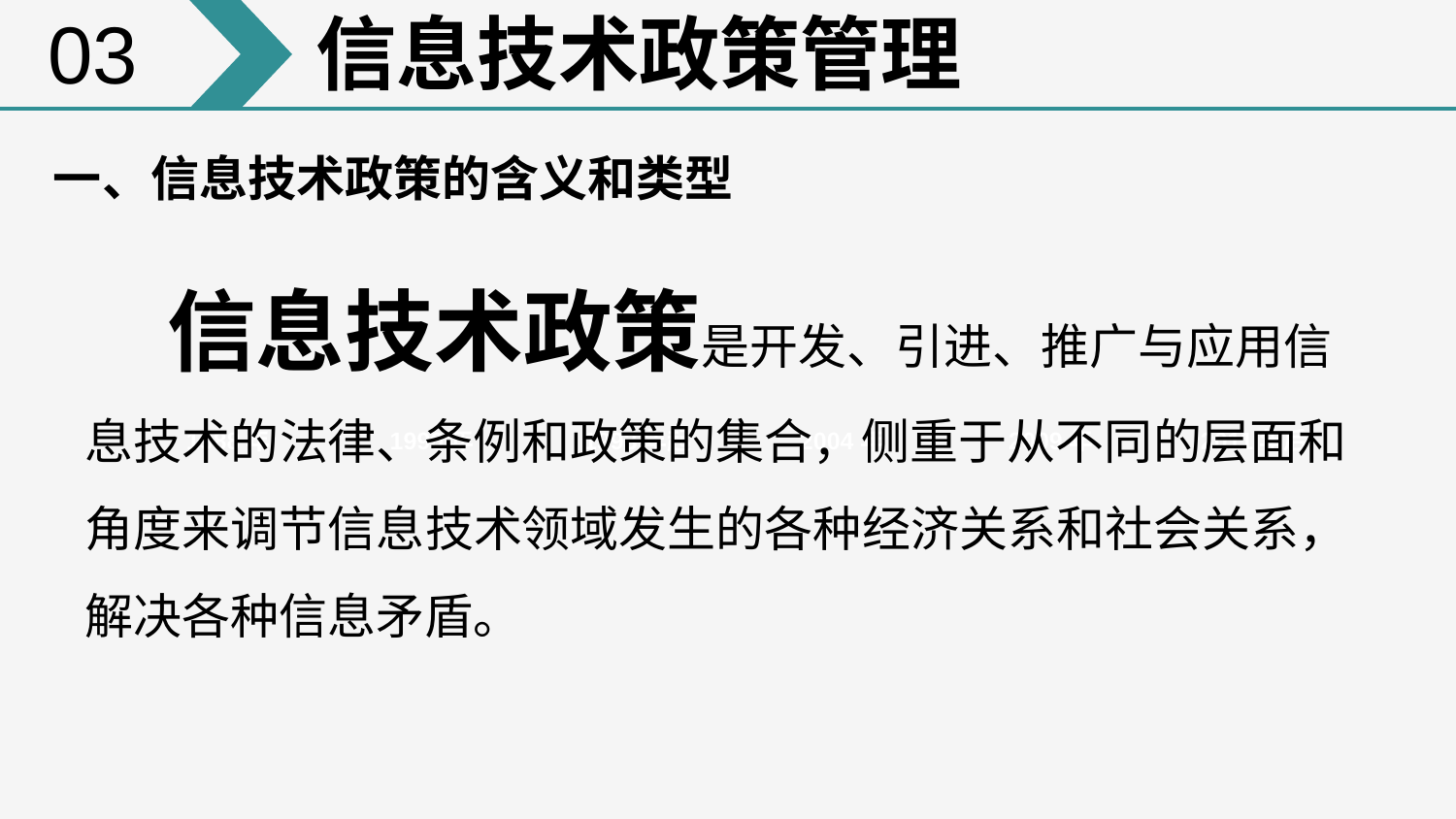

03
信息技术政策管理

一、信息技术政策的含义和类型
   信息技术政策是开发、引进、推广与应用信息技术的法律、条例和政策的集合，侧重于从不同的层面和角度来调节信息技术领域发生的各种经济关系和社会关系，解决各种信息矛盾。
1988年
1990年
1993年起
2004年
2009年
2011年后